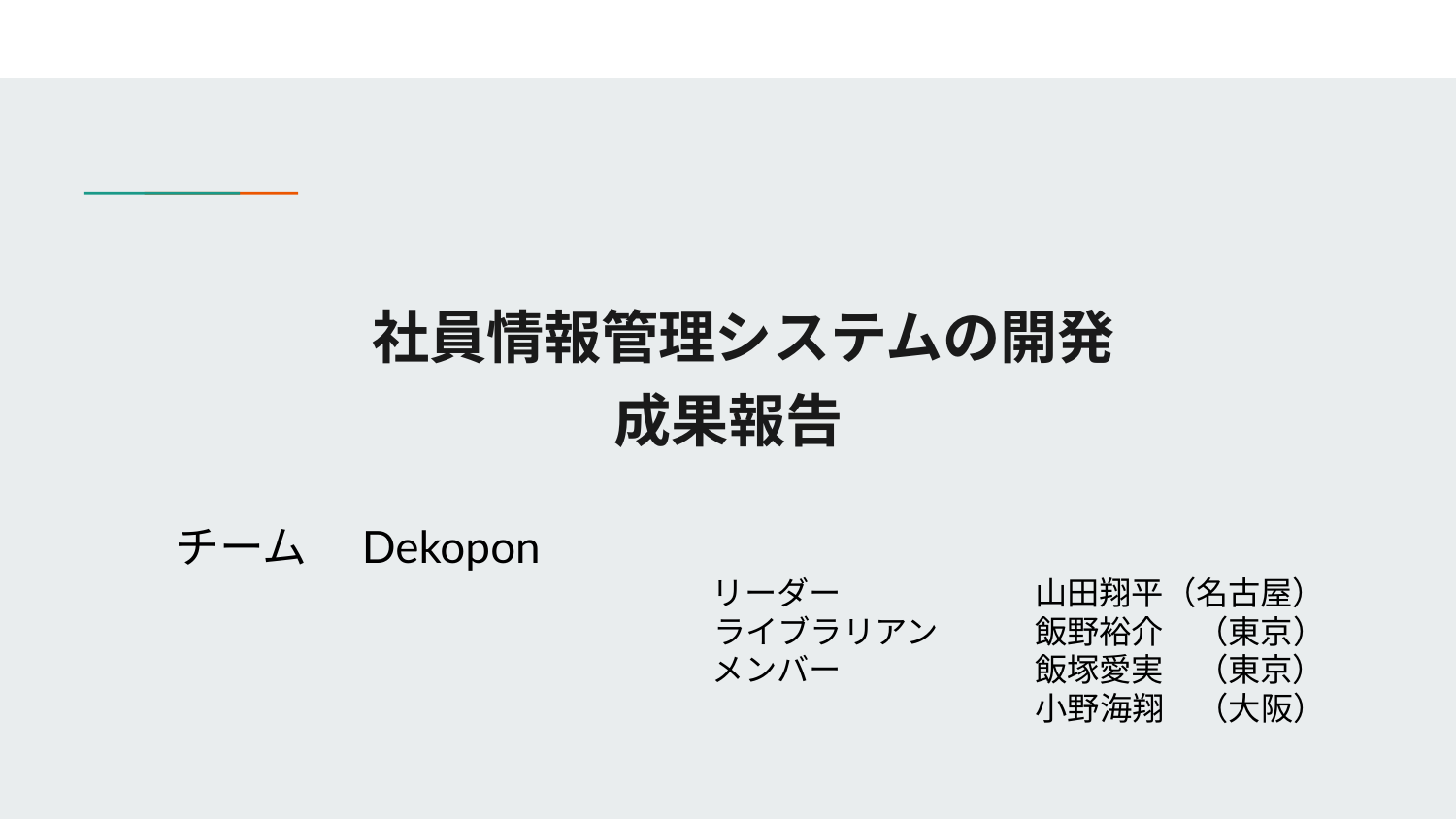

# 社員情報管理システムの開発
成果報告
チーム　Dekopon
　　　　リーダー　　　　　　山田翔平（名古屋）
　　　　ライブラリアン　　　飯野裕介　（東京）
　　　　メンバー　　　　　　飯塚愛実　（東京）
　　　　　　　　　　　小野海翔　（大阪）